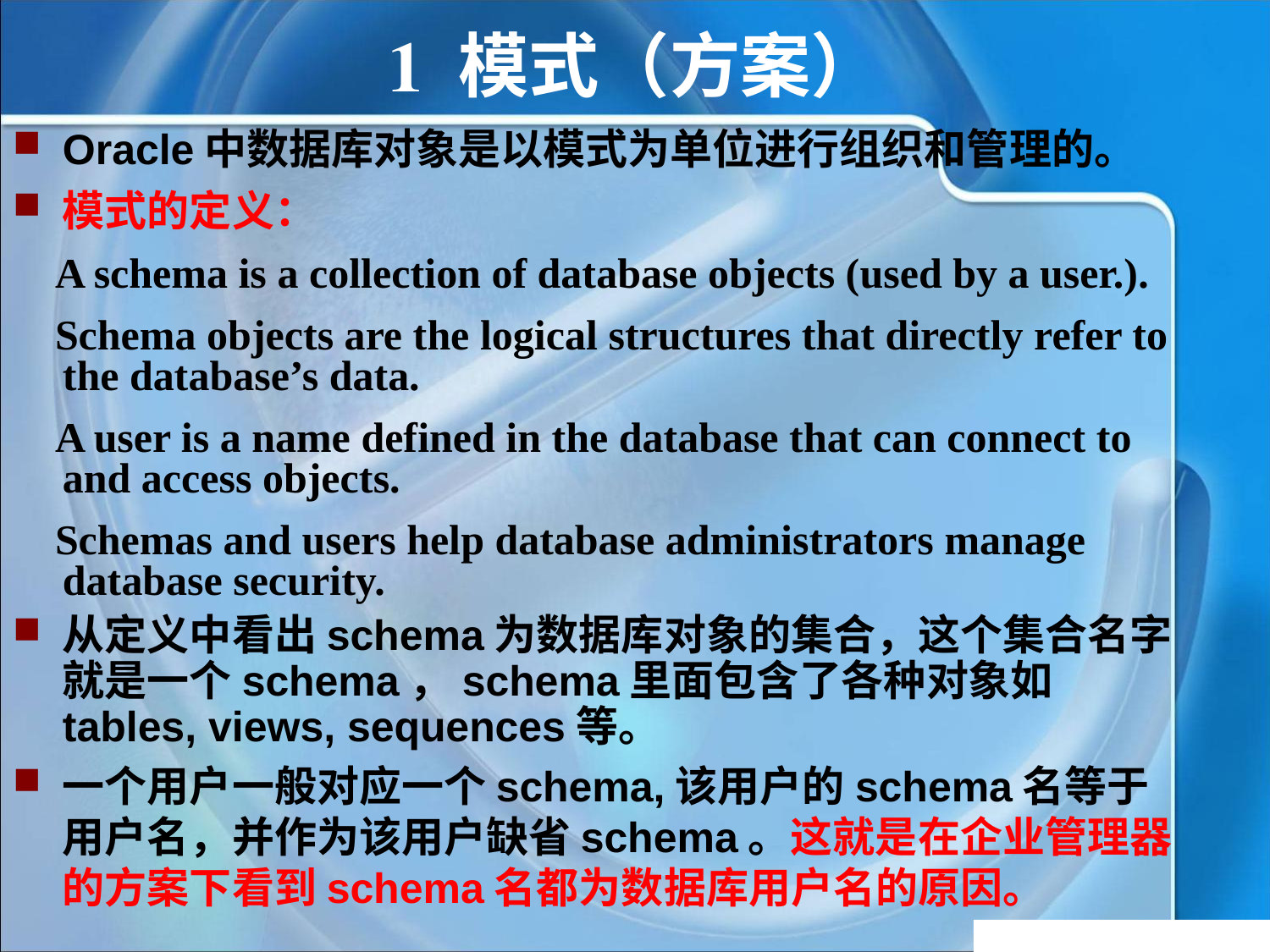

# 1 模式（方案）
Oracle中数据库对象是以模式为单位进行组织和管理的。
模式的定义：
    A schema is a collection of database objects (used by a user.).
    Schema objects are the logical structures that directly refer to the database’s data.
    A user is a name defined in the database that can connect to and access objects.
    Schemas and users help database administrators manage database security.
从定义中看出schema为数据库对象的集合，这个集合名字就是一个schema，schema里面包含了各种对象如tables, views, sequences等。
一个用户一般对应一个schema,该用户的schema名等于用户名，并作为该用户缺省schema。这就是在企业管理器的方案下看到schema名都为数据库用户名的原因。
4